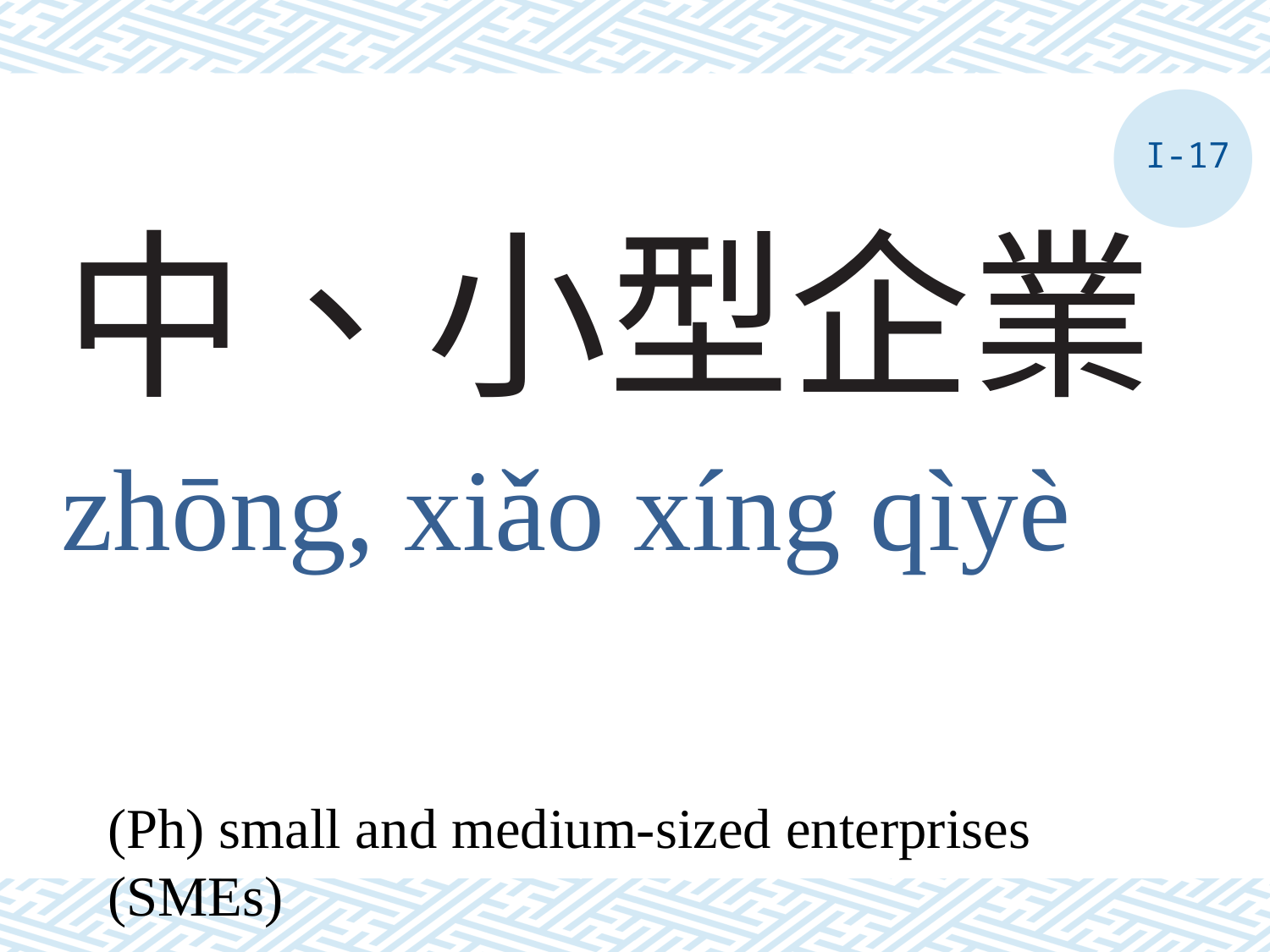

I-17

# 中、小型企業
zhōng, xiǎo xíng qìyè
(Ph) small and medium-sized enterprises (SMEs)